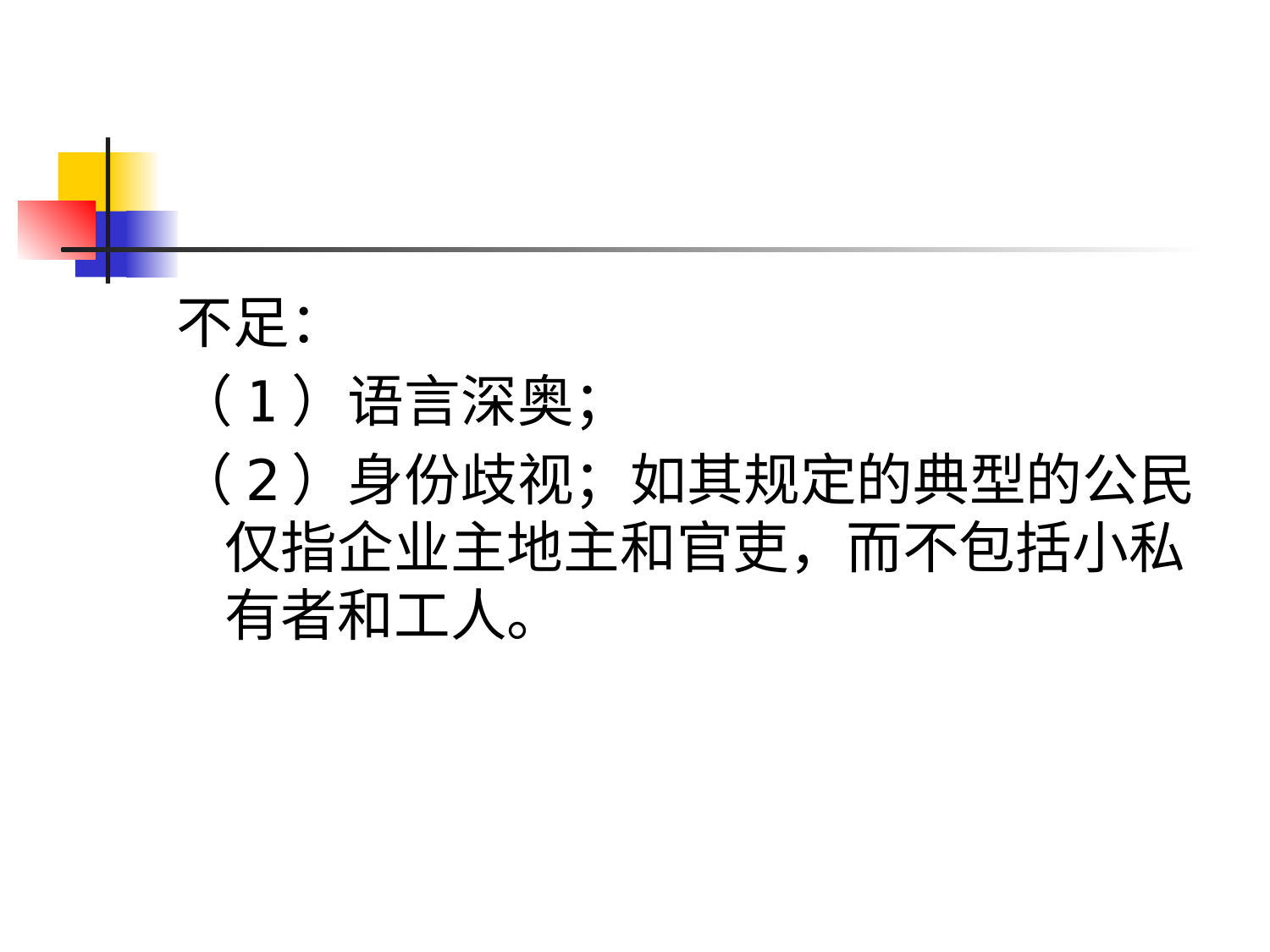

#
不足：
（1）语言深奥；
（2）身份歧视；如其规定的典型的公民仅指企业主地主和官吏，而不包括小私有者和工人。